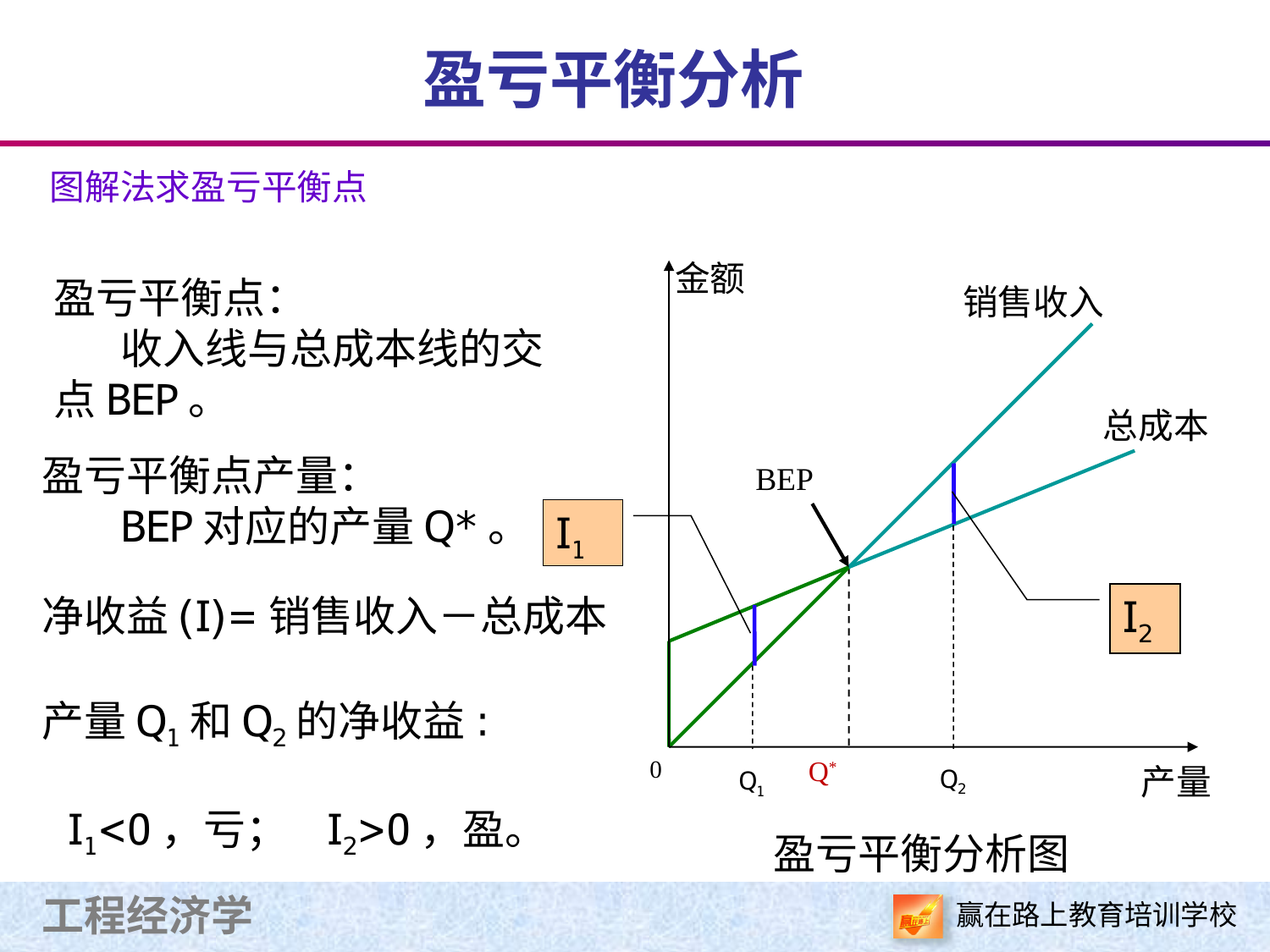

盈亏平衡分析
图解法求盈亏平衡点
金额

0

盈亏平衡点：
      收入线与总成本线的交
点BEP。
销售收入

总成本
盈亏平衡点产量：
      BEP对应的产量Q*。

BEP

Q2
I1

净收益(I)=销售收入－总成本
I2

Q1
产量Q1和Q2的净收益:

  I1<0，亏；   I2>0，盈。
Q*
产量
盈亏平衡分析图